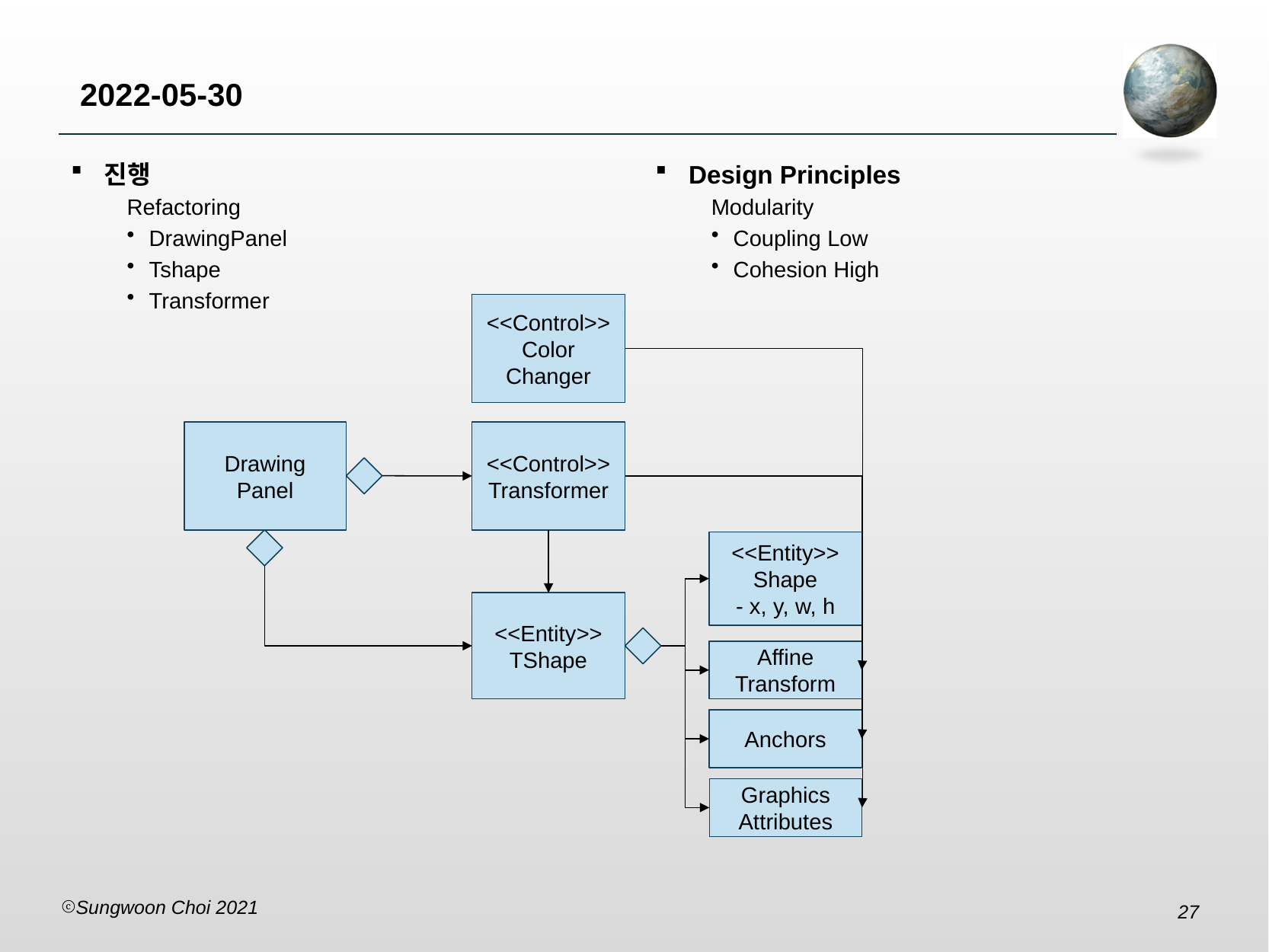

# 2022-05-30
진행
Refactoring
DrawingPanel
Tshape
Transformer
Design Principles
Modularity
Coupling Low
Cohesion High
<<Control>>
Color Changer
Drawing Panel
<<Control>>
Transformer

<<Entity>>
Shape
- x, y, w, h
<<Entity>>
TShape

Affine Transform
Anchors
Graphics Attributes
Sungwoon Choi 2021
27